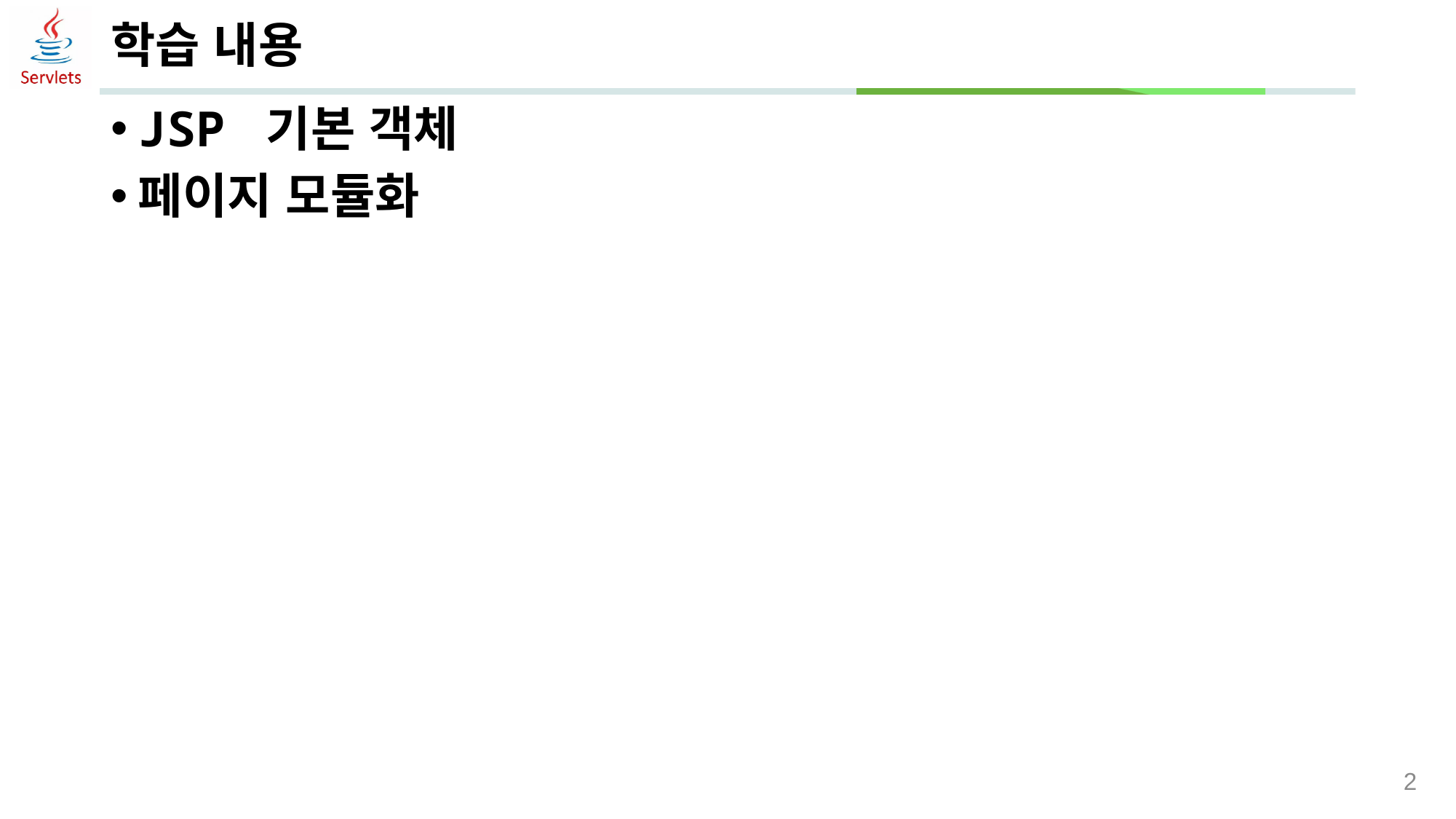

# 학습 내용
JSP 기본 객체
페이지 모듈화

2